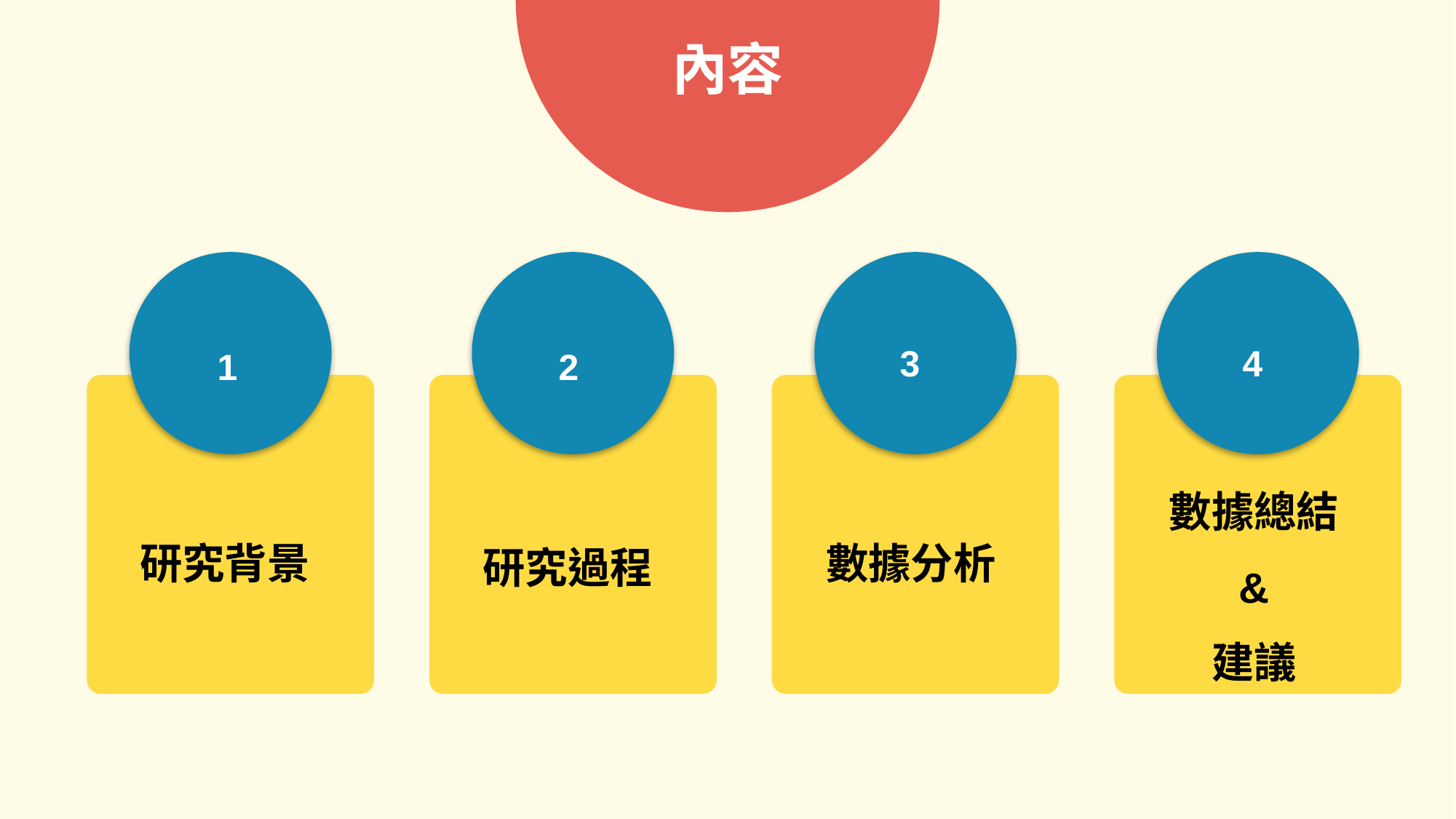

內容
4
3
2
1
數據總結
&
建議
研究背景
數據分析
研究過程